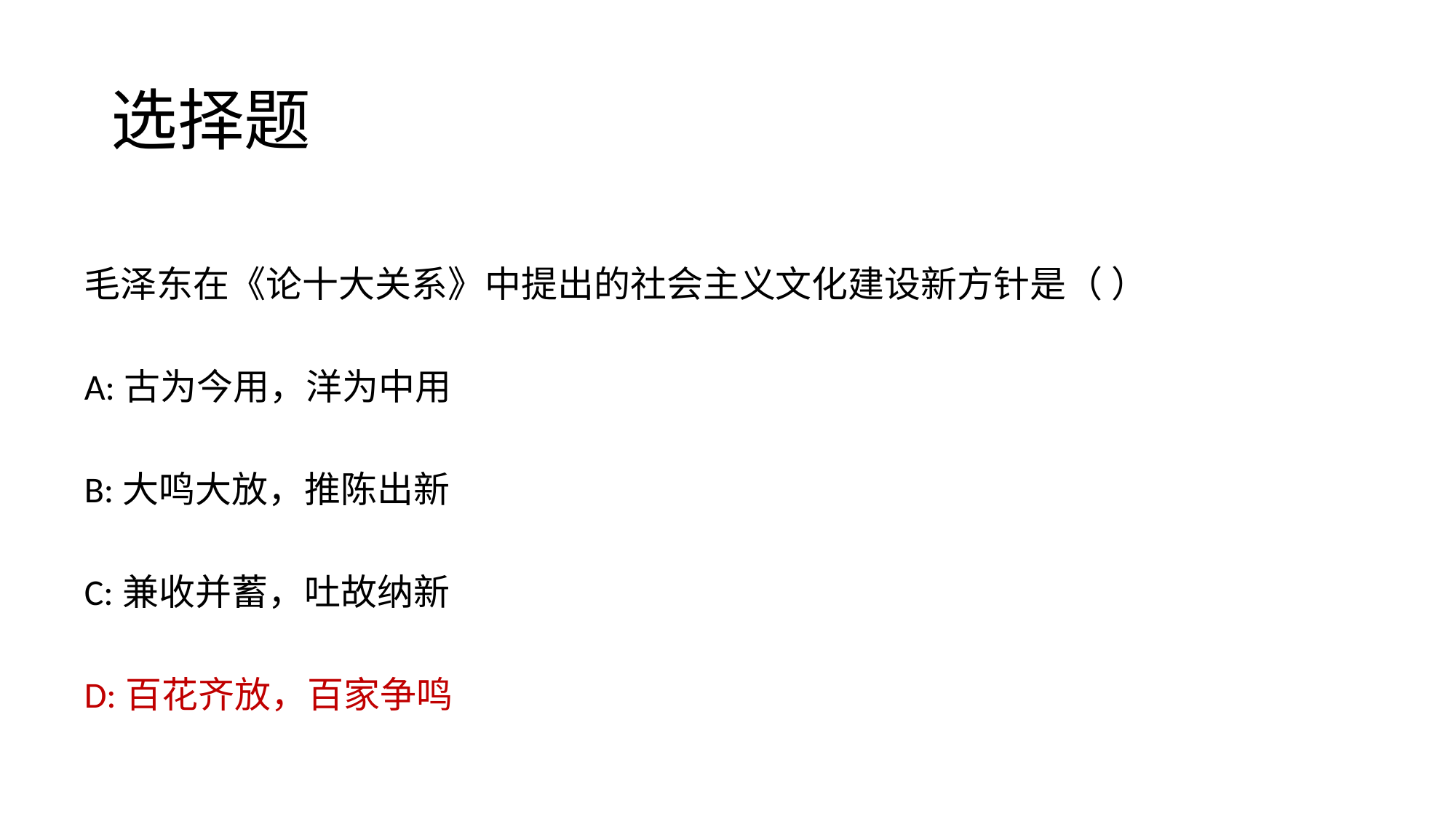

# 选择题
毛泽东在《论十大关系》中提出的社会主义文化建设新方针是（ ）
A:古为今用，洋为中用
B:大鸣大放，推陈出新
C:兼收并蓄，吐故纳新
D:百花齐放，百家争鸣